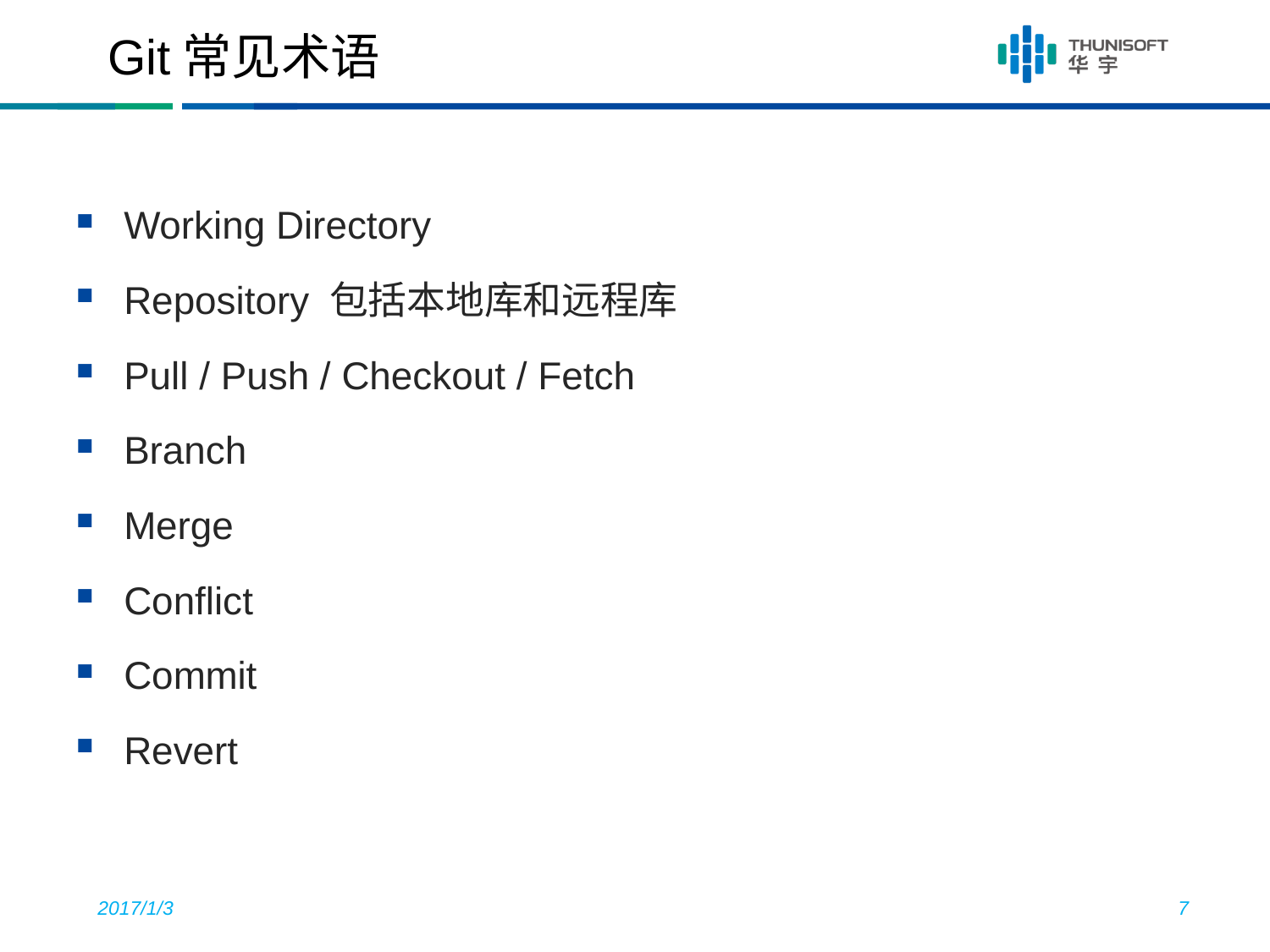

# Git常见术语
Working Directory
Repository 包括本地库和远程库
Pull / Push / Checkout / Fetch
Branch
Merge
Conflict
Commit
Revert
2017/1/3
7